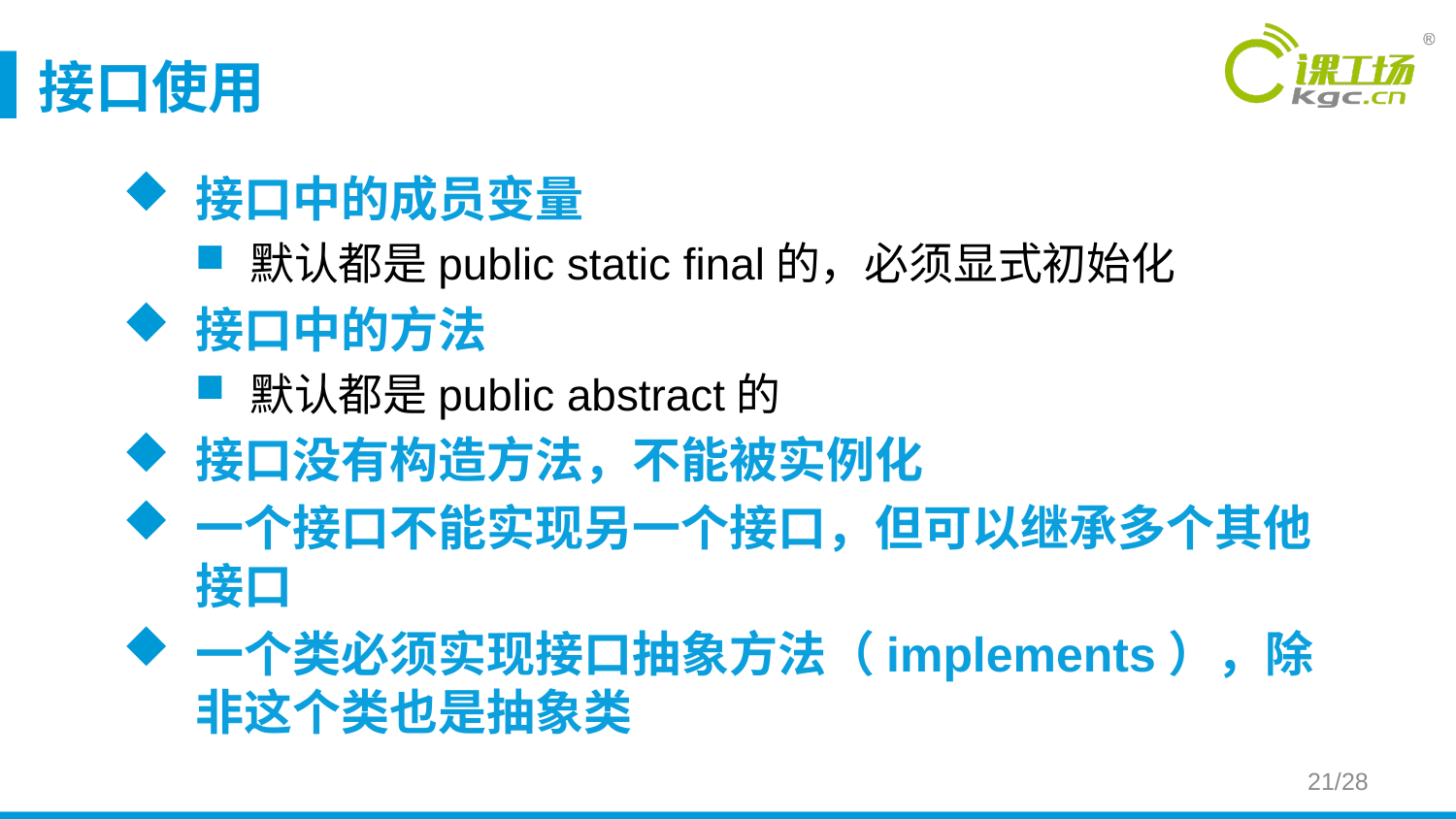

# 接口使用
接口中的成员变量
默认都是public static final的，必须显式初始化
接口中的方法
默认都是public abstract的
接口没有构造方法，不能被实例化
一个接口不能实现另一个接口，但可以继承多个其他接口
一个类必须实现接口抽象方法（implements），除非这个类也是抽象类
21/28